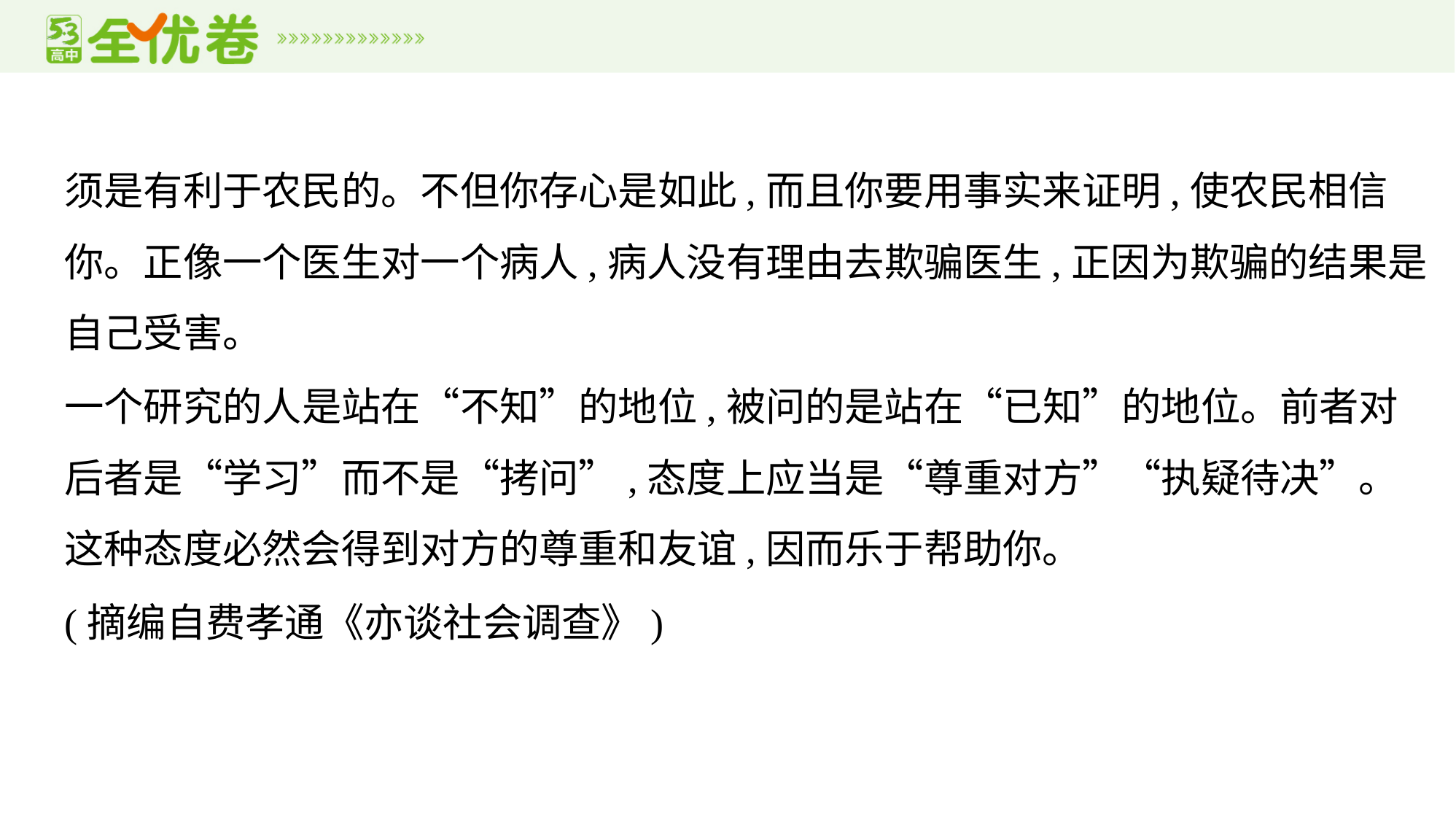

须是有利于农民的。不但你存心是如此,而且你要用事实来证明,使农民相信
你。正像一个医生对一个病人,病人没有理由去欺骗医生,正因为欺骗的结果是
自己受害。
一个研究的人是站在“不知”的地位,被问的是站在“已知”的地位。前者对
后者是“学习”而不是“拷问”,态度上应当是“尊重对方”“执疑待决”。
这种态度必然会得到对方的尊重和友谊,因而乐于帮助你。
(摘编自费孝通《亦谈社会调查》)